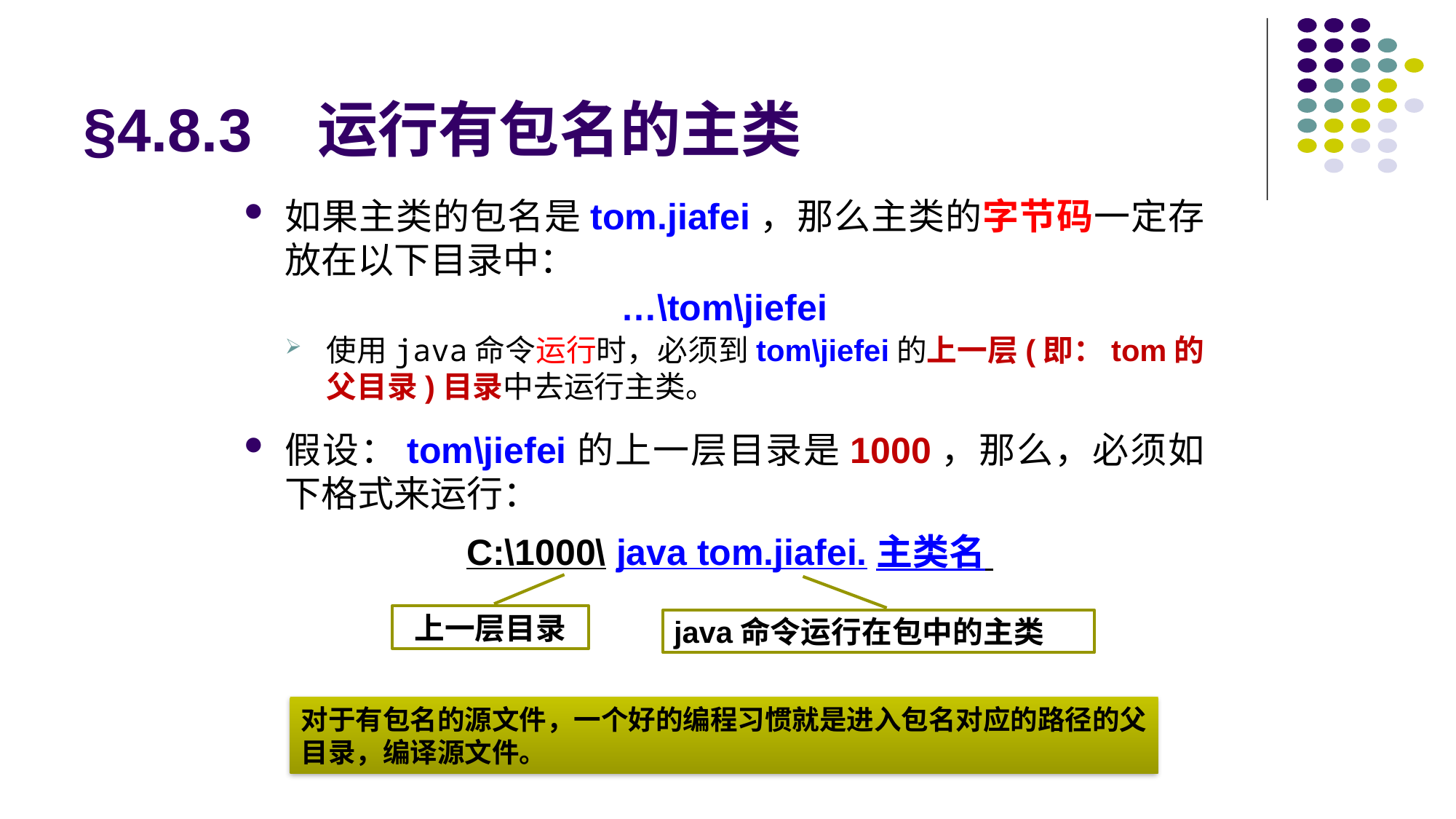

# §4.8.3   运行有包名的主类
如果主类的包名是tom.jiafei，那么主类的字节码一定存放在以下目录中：
…\tom\jiefei
使用java命令运行时，必须到tom\jiefei的上一层(即：tom的父目录)目录中去运行主类。

假设：tom\jiefei的上一层目录是1000，那么，必须如下格式来运行：
 C:\1000\ java tom.jiafei.主类名
上一层目录
java命令运行在包中的主类
对于有包名的源文件，一个好的编程习惯就是进入包名对应的路径的父目录，编译源文件。
94